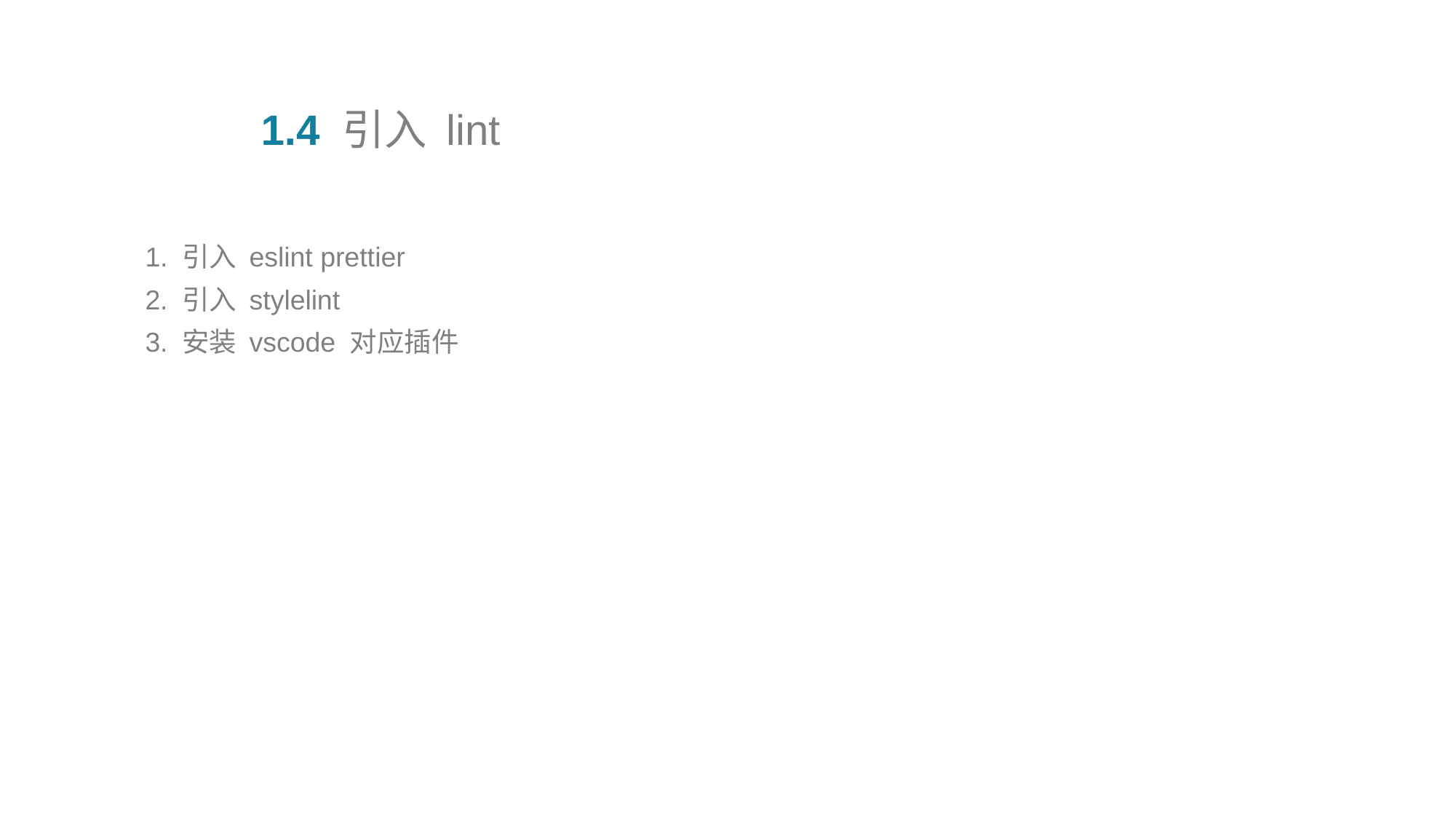

1.4 引入 lint

1. 引入 eslint prettier
2. 引入 stylelint
3. 安装 vscode 对应插件